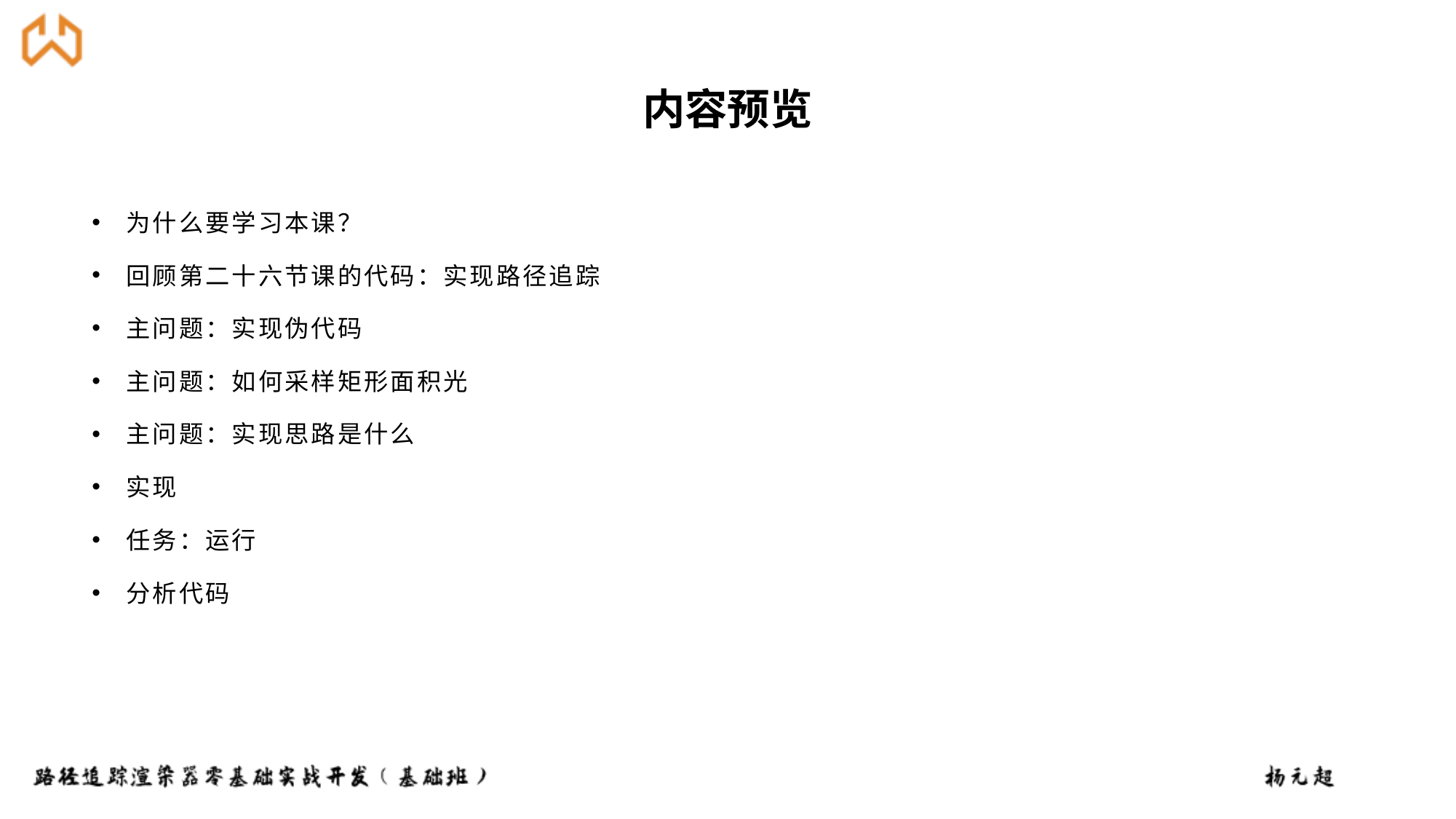

为什么要学习本课？
回顾第二十六节课的代码：实现路径追踪
主问题：实现伪代码
主问题：如何采样矩形面积光
主问题：实现思路是什么
实现
任务：运行
分析代码